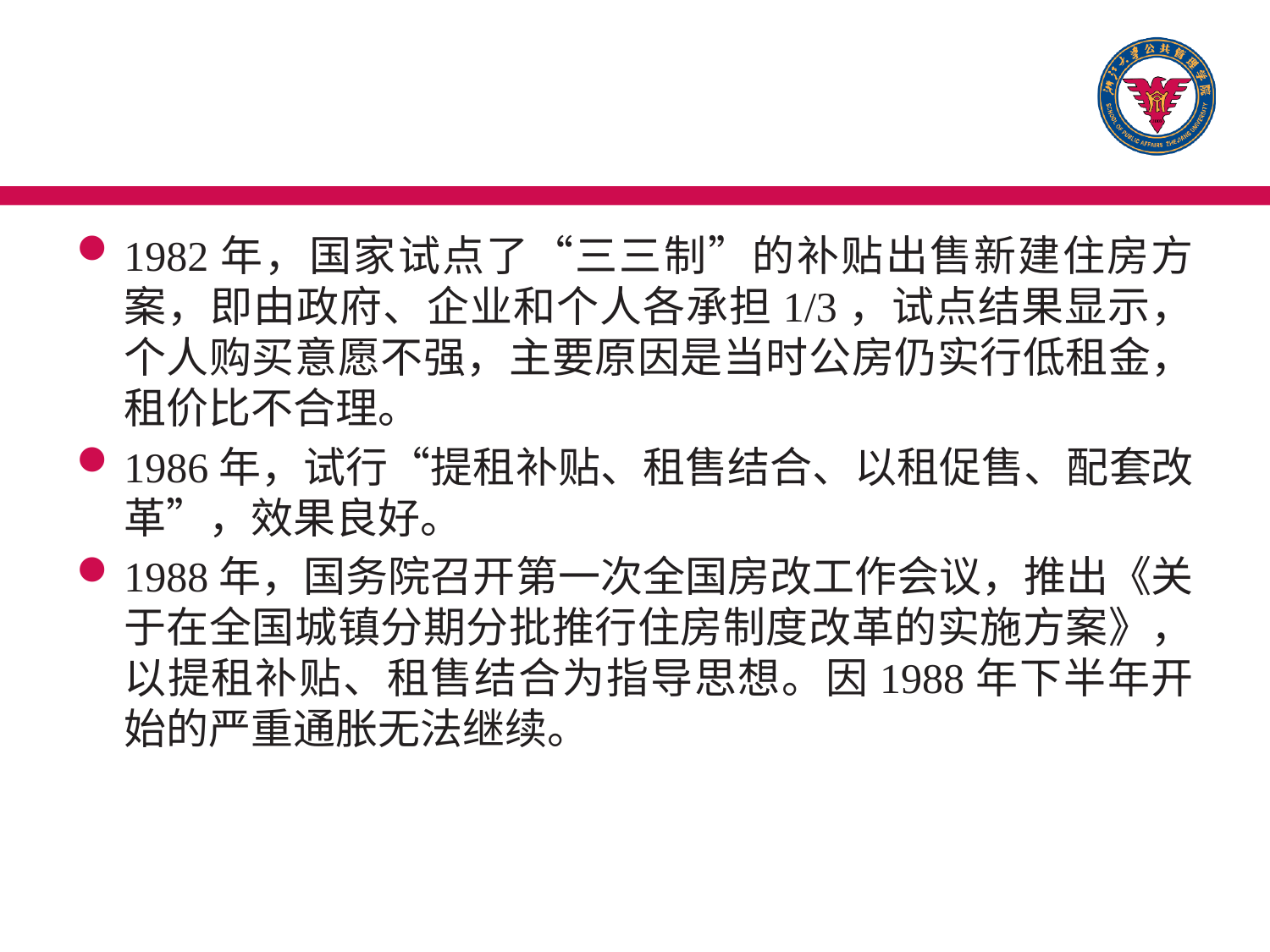

#
1982年，国家试点了“三三制”的补贴出售新建住房方案，即由政府、企业和个人各承担1/3，试点结果显示，个人购买意愿不强，主要原因是当时公房仍实行低租金，租价比不合理。
1986年，试行“提租补贴、租售结合、以租促售、配套改革”，效果良好。
1988年，国务院召开第一次全国房改工作会议，推出《关于在全国城镇分期分批推行住房制度改革的实施方案》，以提租补贴、租售结合为指导思想。因1988年下半年开始的严重通胀无法继续。